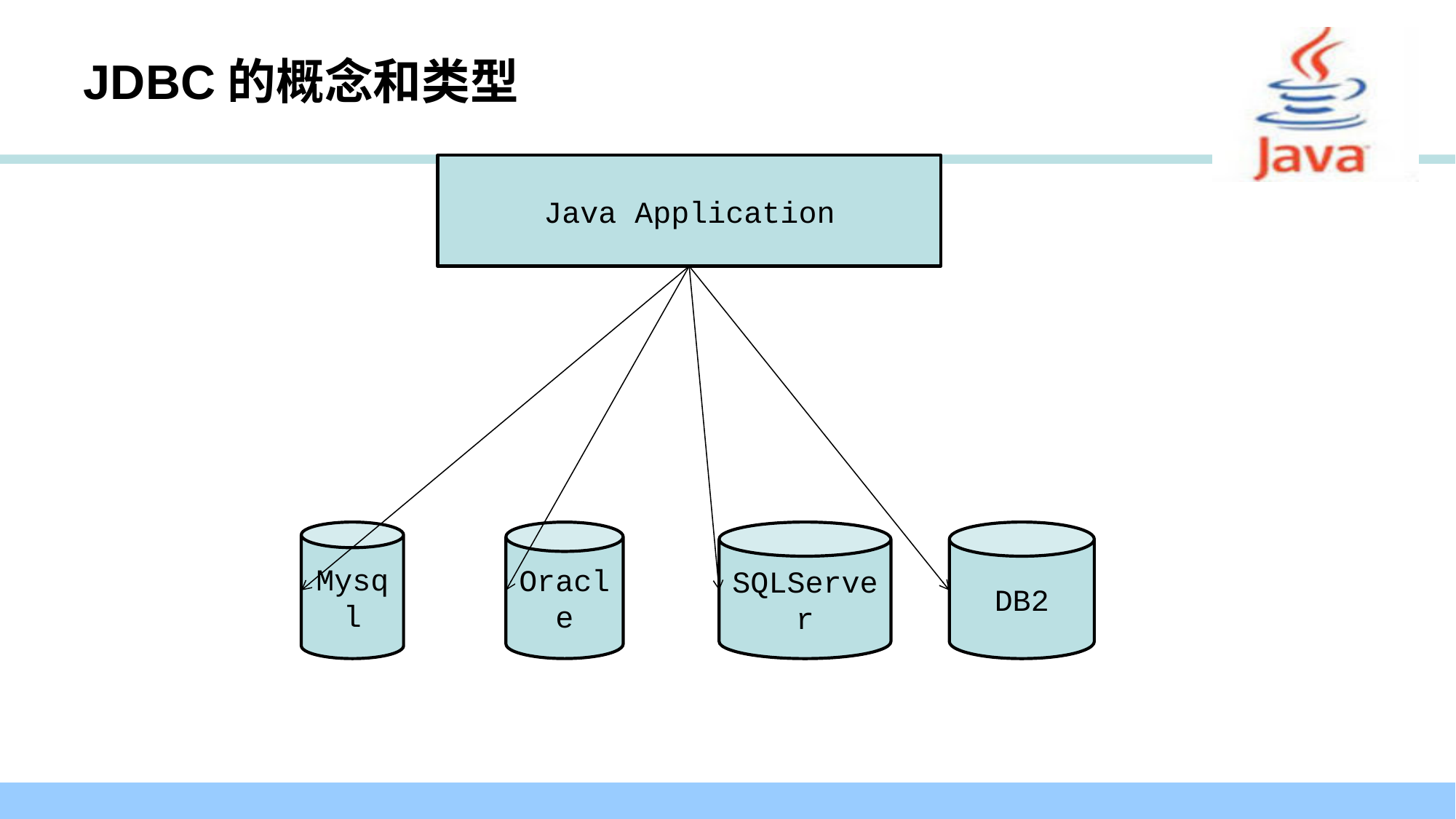

# JDBC的概念和类型
Java Application
Mysql
Oracle
SQLServer
DB2